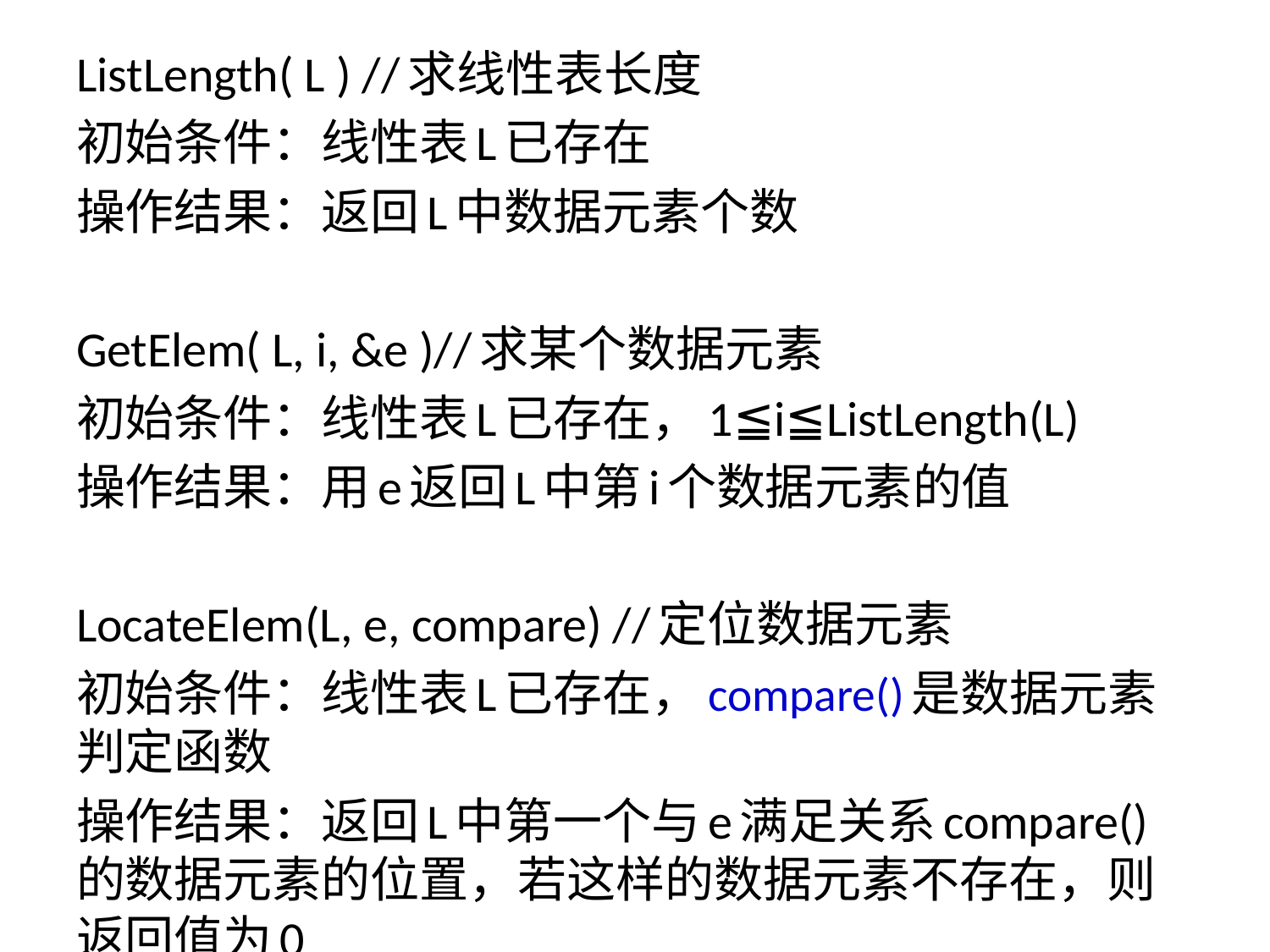

ListLength( L ) //求线性表长度
初始条件：线性表L已存在
操作结果：返回L中数据元素个数

GetElem( L, i, &e )//求某个数据元素
初始条件：线性表L已存在，1≦i≦ListLength(L)
操作结果：用e返回L中第i个数据元素的值

LocateElem(L, e, compare) //定位数据元素
初始条件：线性表L已存在，compare()是数据元素判定函数
操作结果：返回L中第一个与e满足关系compare()的数据元素的位置，若这样的数据元素不存在，则返回值为0